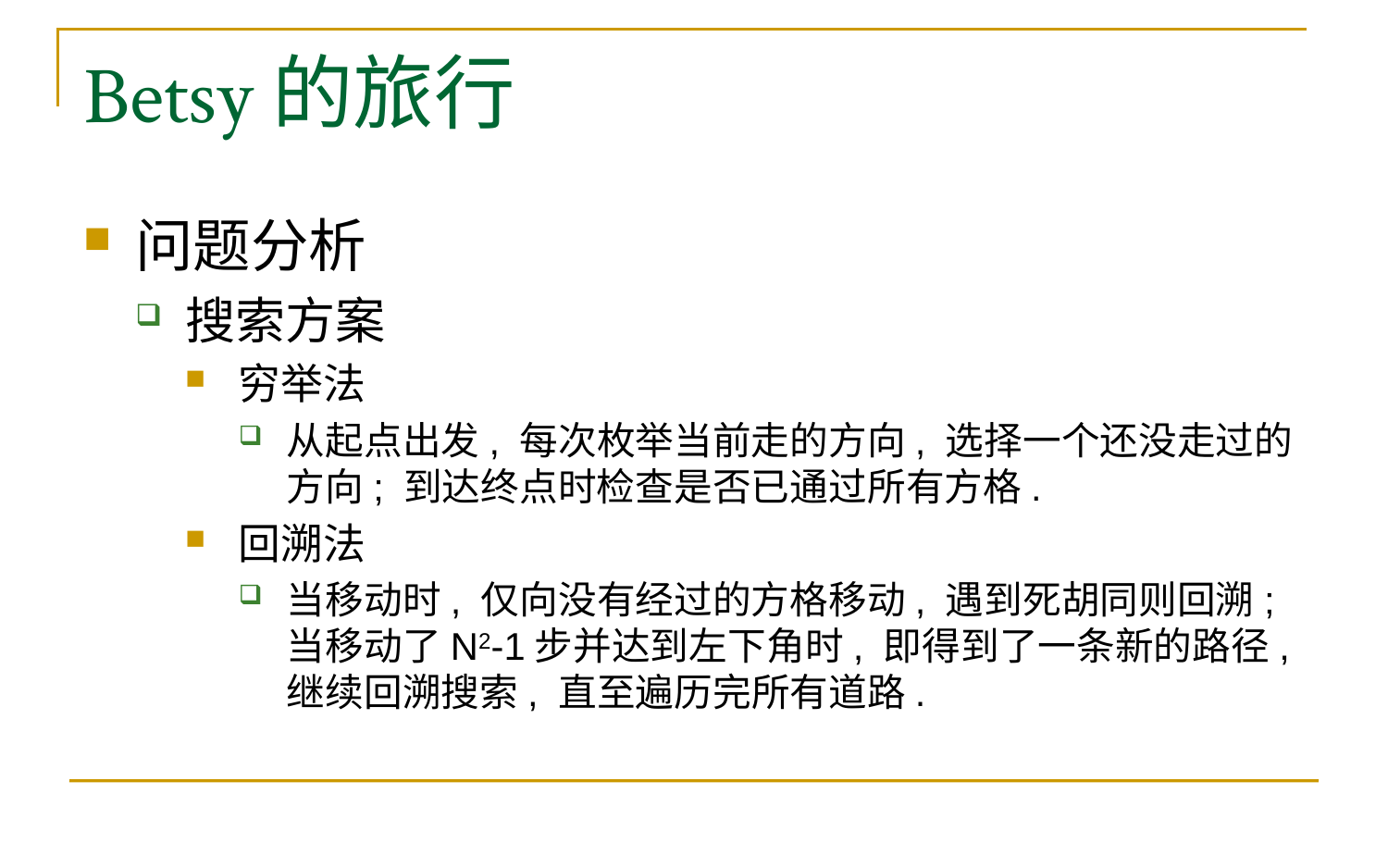

# Betsy的旅行
问题分析
搜索方案
穷举法
从起点出发, 每次枚举当前走的方向, 选择一个还没走过的方向; 到达终点时检查是否已通过所有方格.
回溯法
当移动时, 仅向没有经过的方格移动, 遇到死胡同则回溯; 当移动了N2-1步并达到左下角时, 即得到了一条新的路径, 继续回溯搜索, 直至遍历完所有道路.